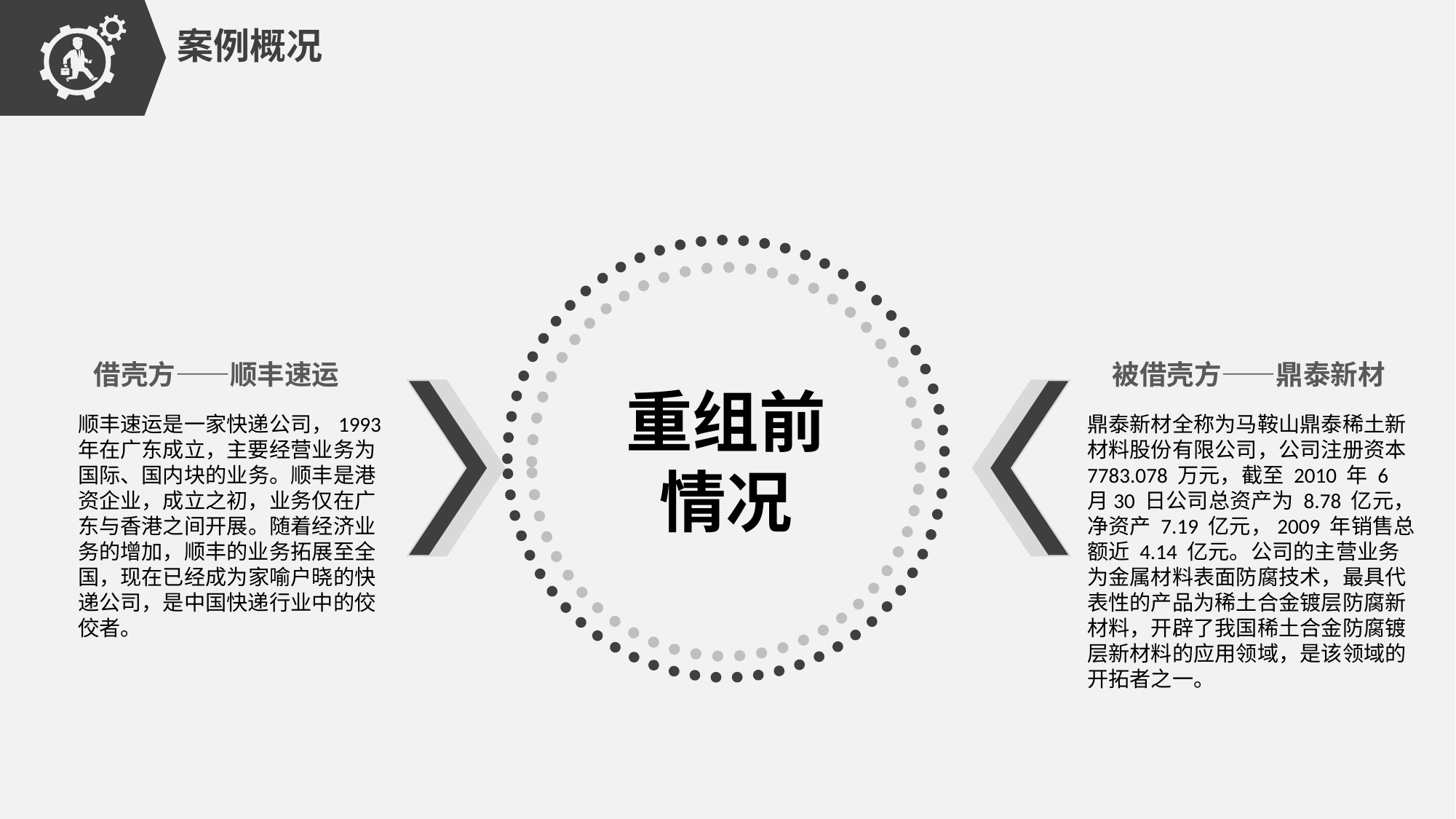

案例概况

借壳方——顺丰速运
被借壳方——鼎泰新材
重组前情况

顺丰速运是一家快递公司，1993 年在广东成立，主要经营业务为国际、国内块的业务。顺丰是港资企业，成立之初，业务仅在广东与香港之间开展。随着经济业务的增加，顺丰的业务拓展至全国，现在已经成为家喻户晓的快递公司，是中国快递行业中的佼佼者。
鼎泰新材全称为马鞍山鼎泰稀土新材料股份有限公司，公司注册资本 7783.078 万元，截至 2010 年 6 月30 日公司总资产为 8.78 亿元，净资产 7.19 亿元，2009 年销售总额近 4.14 亿元。公司的主营业务为金属材料表面防腐技术，最具代表性的产品为稀土合金镀层防腐新材料，开辟了我国稀土合金防腐镀层新材料的应用领域，是该领域的开拓者之一。